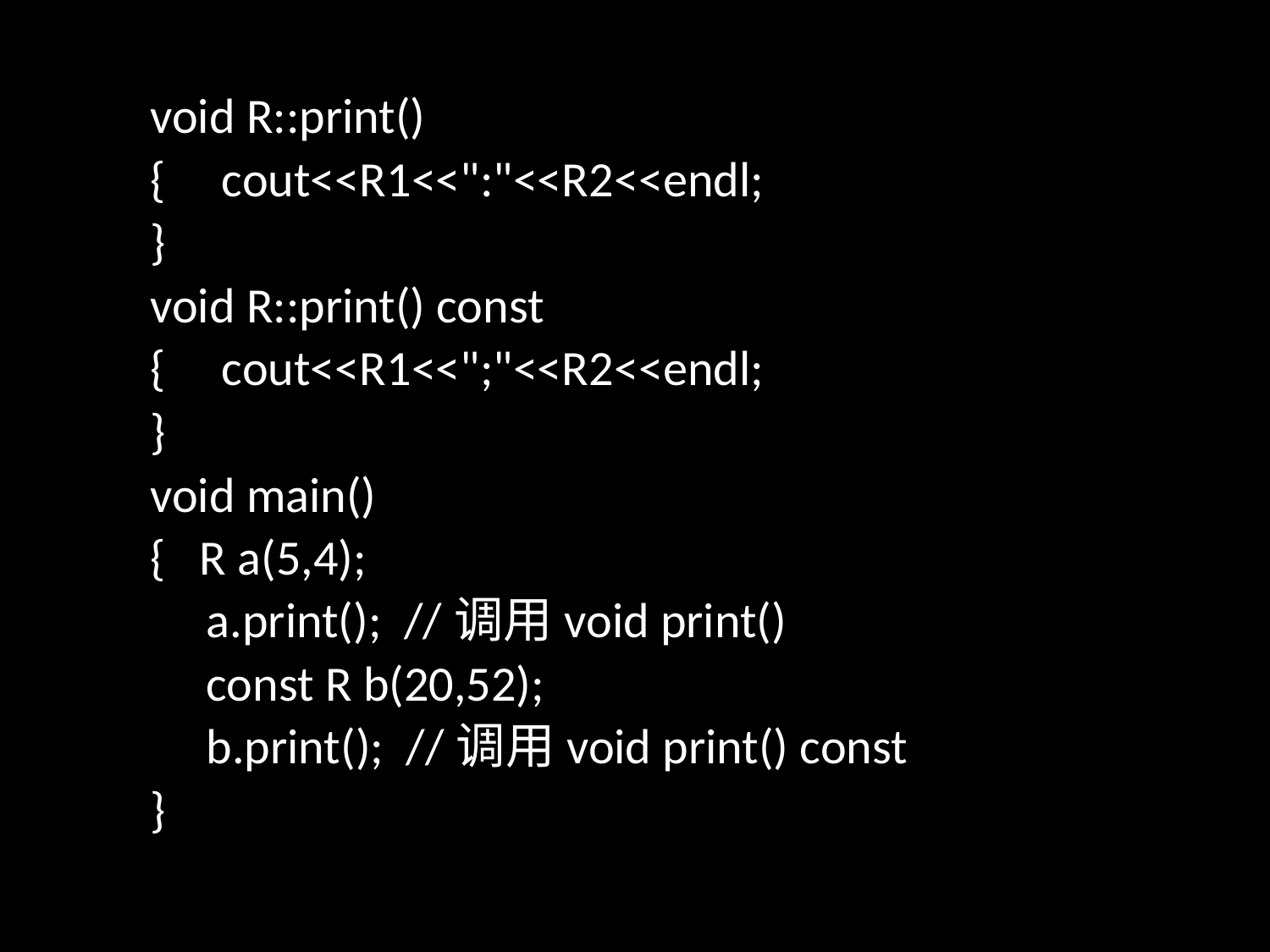

void R::print()
{     cout<<R1<<":"<<R2<<endl;
}
void R::print() const
{     cout<<R1<<";"<<R2<<endl;
}
void main()
{   R a(5,4);
     a.print();  //调用void print()
     const R b(20,52);
     b.print();  //调用void print() const
}